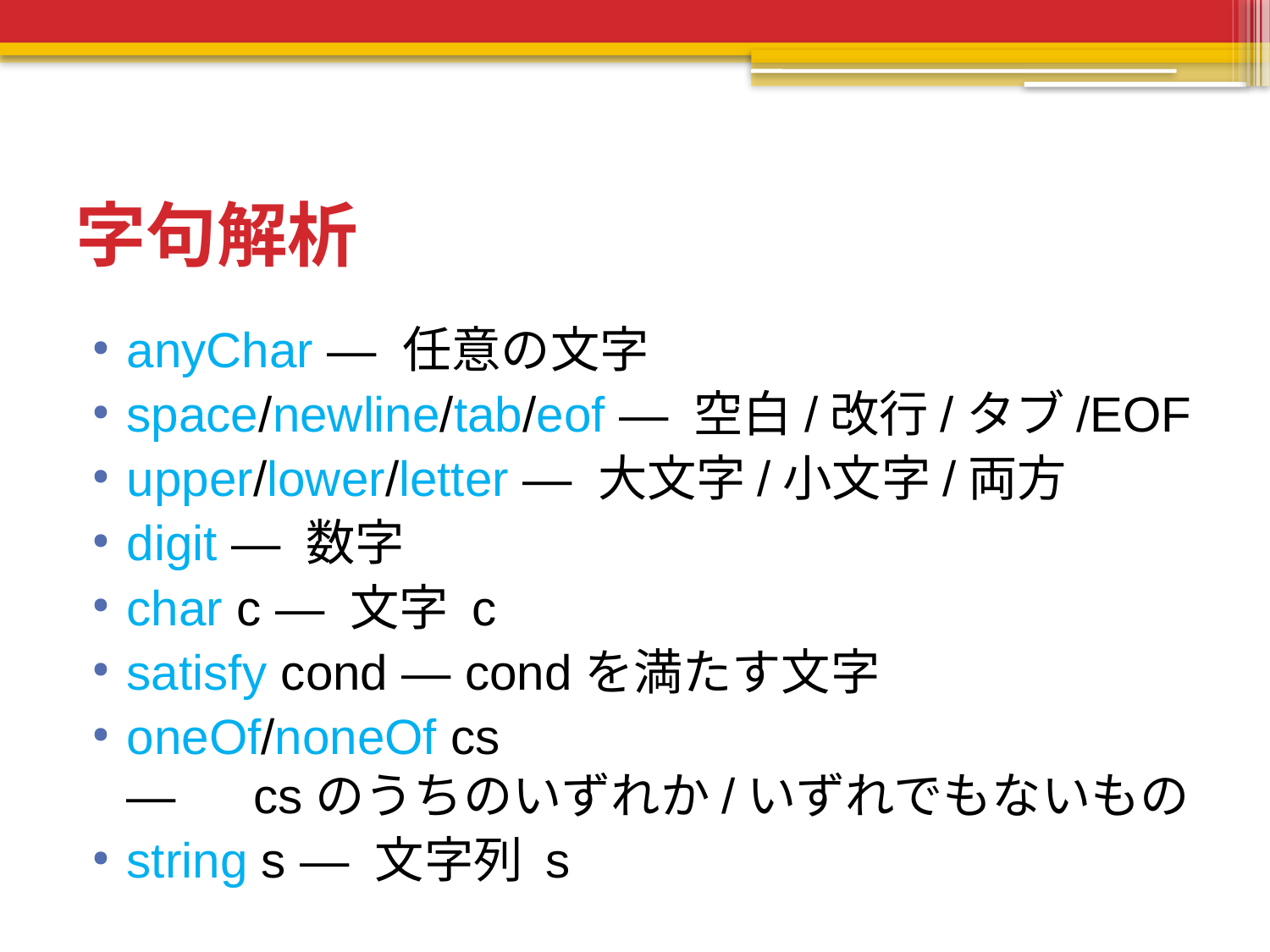

# 字句解析
anyChar ― 任意の文字
space/newline/tab/eof ― 空白/改行/タブ/EOF
upper/lower/letter ― 大文字/小文字/両方
digit ― 数字
char c ― 文字 c
satisfy cond ― condを満たす文字
oneOf/noneOf cs
―	csのうちのいずれか/いずれでもないもの
string s ― 文字列 s